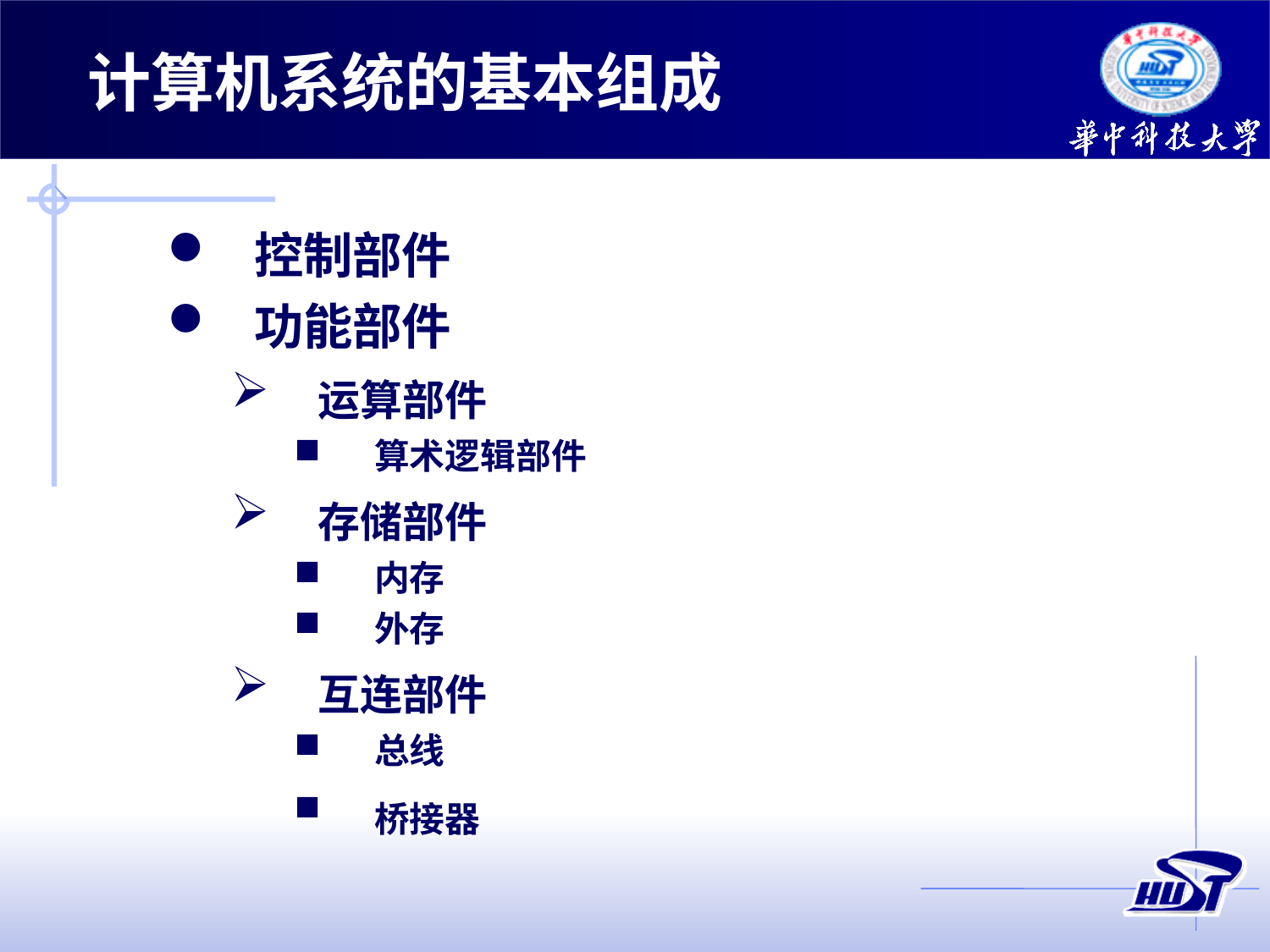

计算机系统的基本组成
 控制部件
 功能部件
 运算部件
 算术逻辑部件
 存储部件
 内存
 外存
 互连部件
 总线
 桥接器